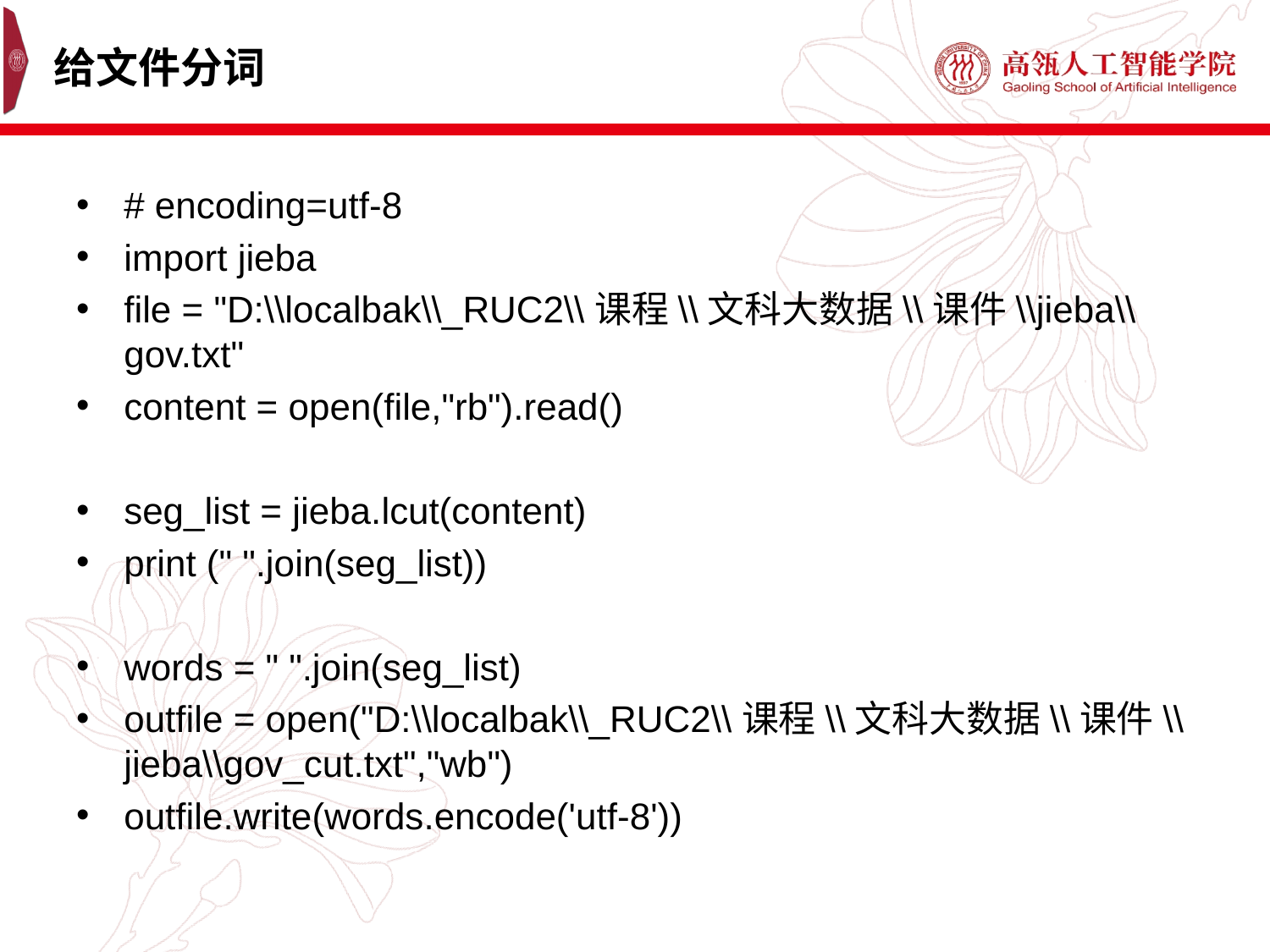

# 给文件分词
# encoding=utf-8
import jieba
file = "D:\\localbak\\_RUC2\\课程\\文科大数据\\课件\\jieba\\gov.txt"
content = open(file,"rb").read()

seg_list = jieba.lcut(content)
print (" ".join(seg_list))

words = " ".join(seg_list)
outfile = open("D:\\localbak\\_RUC2\\课程\\文科大数据\\课件\\jieba\\gov_cut.txt","wb")
outfile.write(words.encode('utf-8'))